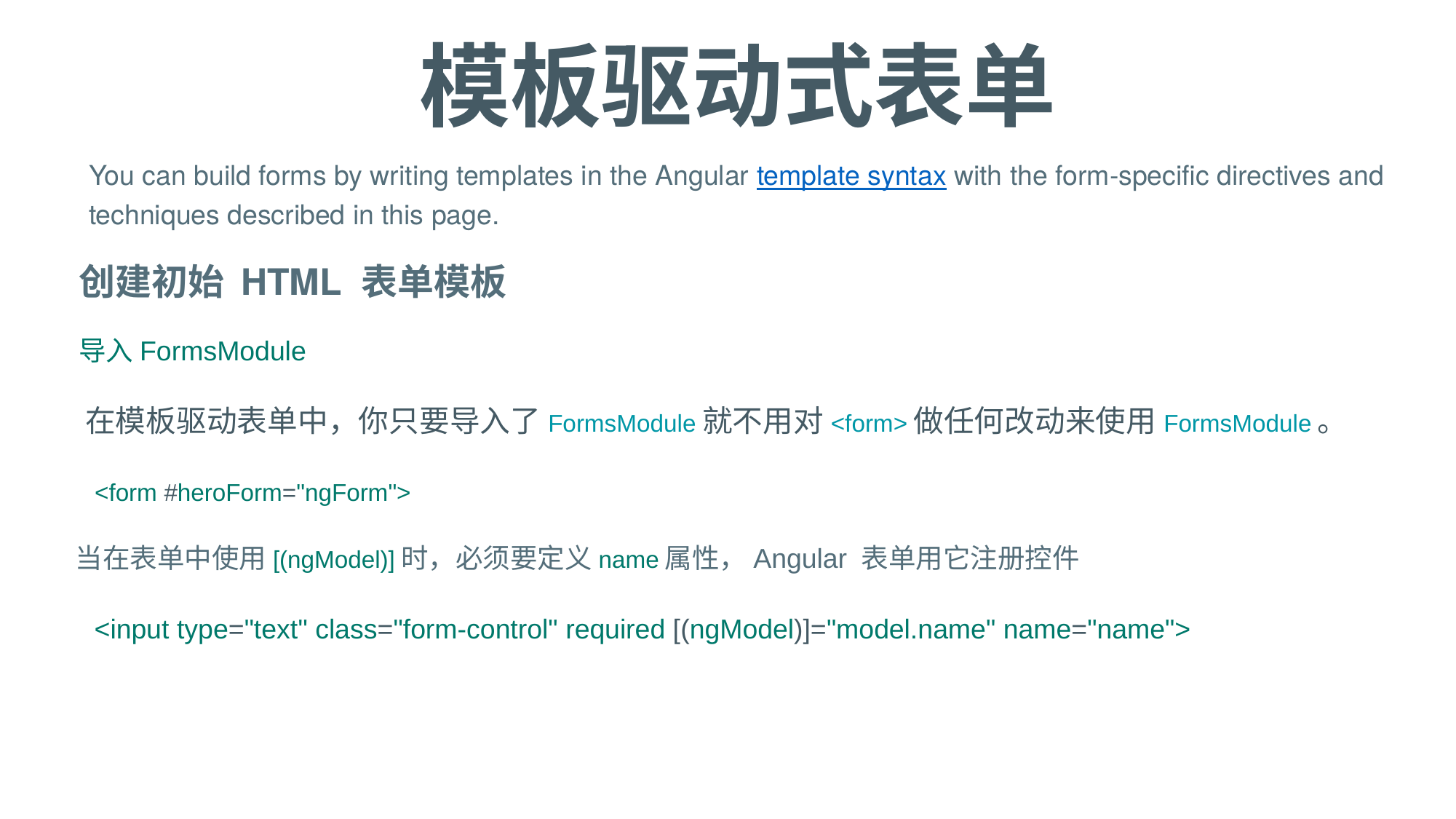

# 模板驱动式表单
You can build forms by writing templates in the Angular template syntax with the form-specific directives and techniques described in this page.
创建初始 HTML 表单模板
导入FormsModule
在模板驱动表单中，你只要导入了FormsModule就不用对<form>做任何改动来使用FormsModule。
<form #heroForm="ngForm">
当在表单中使用[(ngModel)]时，必须要定义name属性，Angular 表单用它注册控件
<input type="text" class="form-control" required [(ngModel)]="model.name" name="name">